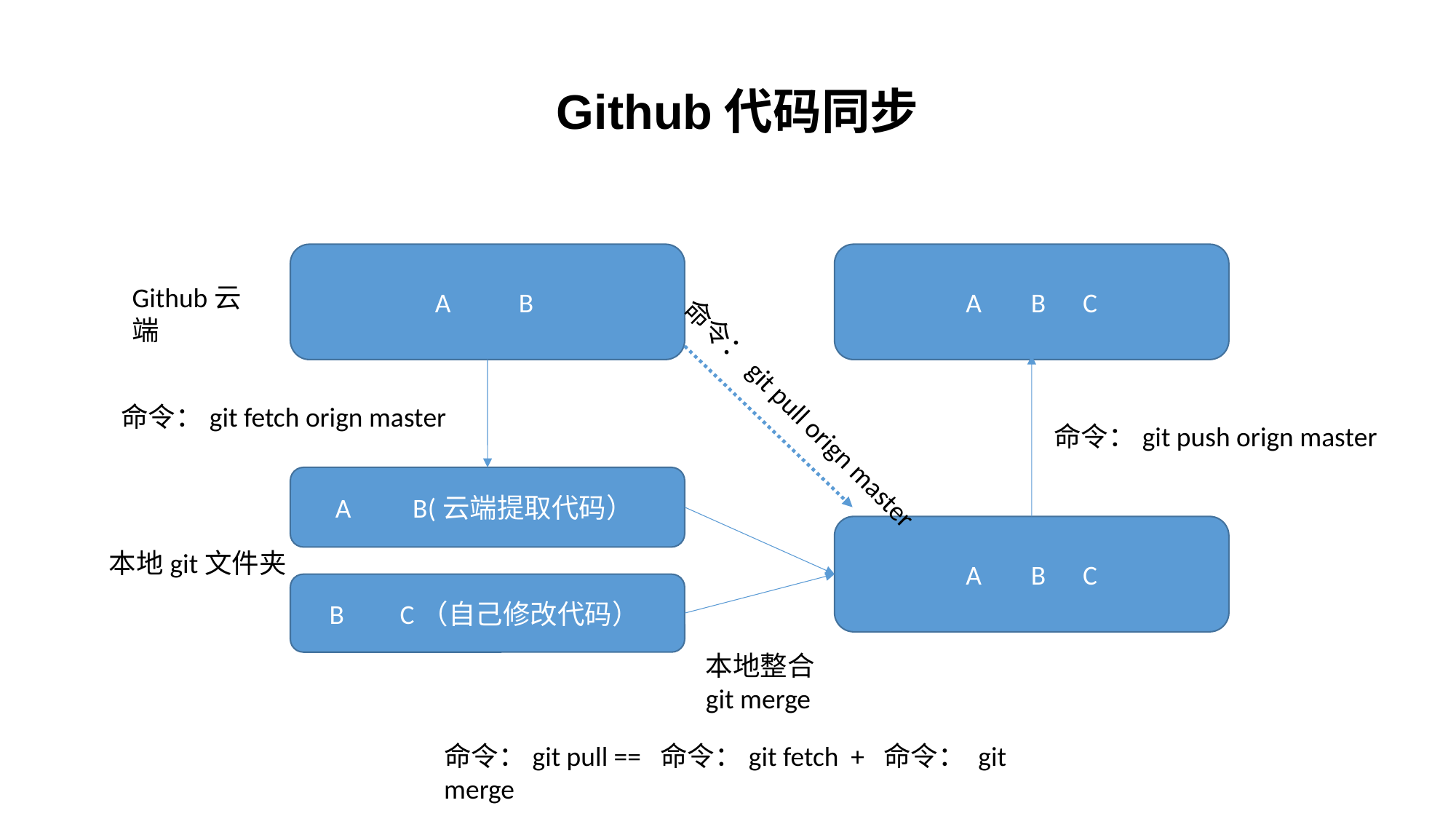

Github代码同步
A           B
A        B      C
Github云端
命令：git fetch orign master
命令：git pull orign master
命令：git push orign master
A          B(云端提取代码）
A        B      C
本地git文件夹
B         C（自己修改代码）
本地整合
git merge
命令：git pull ==  命令：git fetch  +  命令： git merge